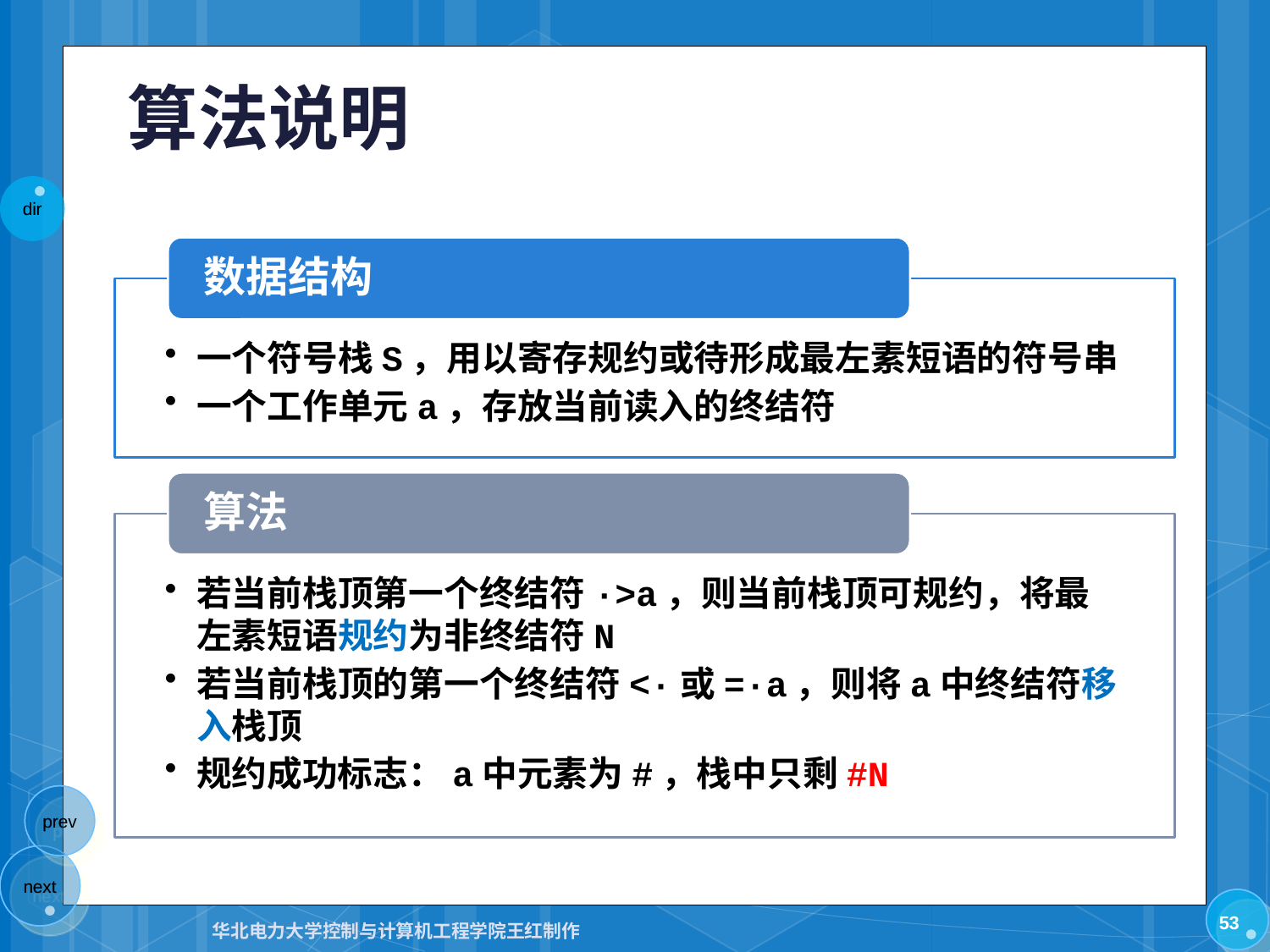

# 算法说明
一个符号栈S，用以寄存规约或待形成最左素短语的符号串
一个工作单元a，存放当前读入的终结符
数据结构
若当前栈顶第一个终结符·>a，则当前栈顶可规约，将最左素短语规约为非终结符N
若当前栈顶的第一个终结符<·或=·a，则将a中终结符移入栈顶
规约成功标志：a中元素为#，栈中只剩#N
算法
53
华北电力大学控制与计算机工程学院王红制作